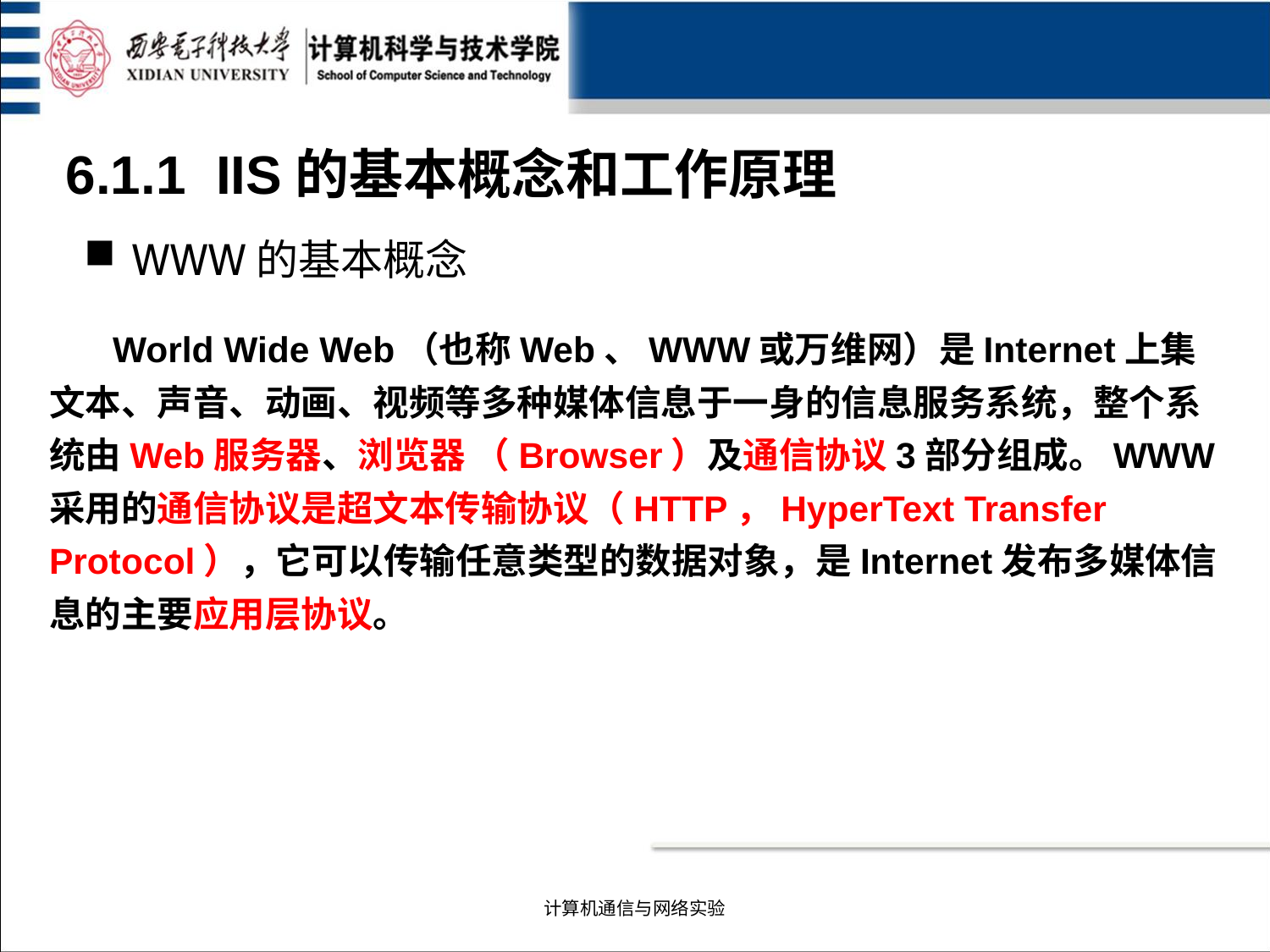

6.1.1  IIS的基本概念和工作原理
WWW的基本概念
World Wide Web（也称Web、WWW或万维网）是Internet上集文本、声音、动画、视频等多种媒体信息于一身的信息服务系统，整个系统由Web服务器、浏览器 （Browser）及通信协议3部分组成。WWW采用的通信协议是超文本传输协议（HTTP，HyperText Transfer Protocol），它可以传输任意类型的数据对象，是Internet发布多媒体信息的主要应用层协议。
计算机通信与网络实验